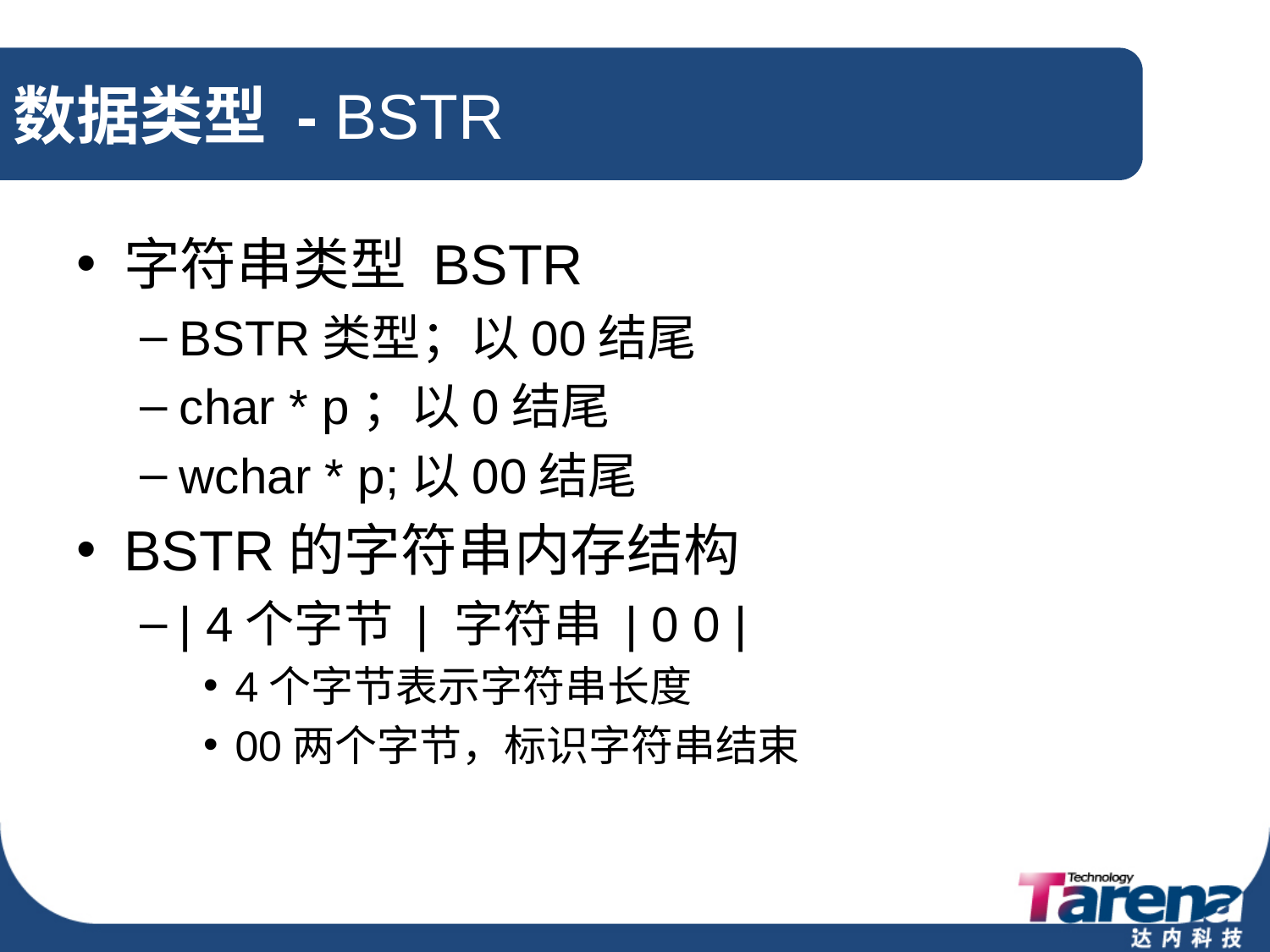

# 数据类型 - BSTR
字符串类型 BSTR
BSTR类型；以00结尾
char * p；以0结尾
wchar * p;以00结尾
BSTR的字符串内存结构
| 4个字节 | 字符串 | 0 0 |
4个字节表示字符串长度
00两个字节，标识字符串结束